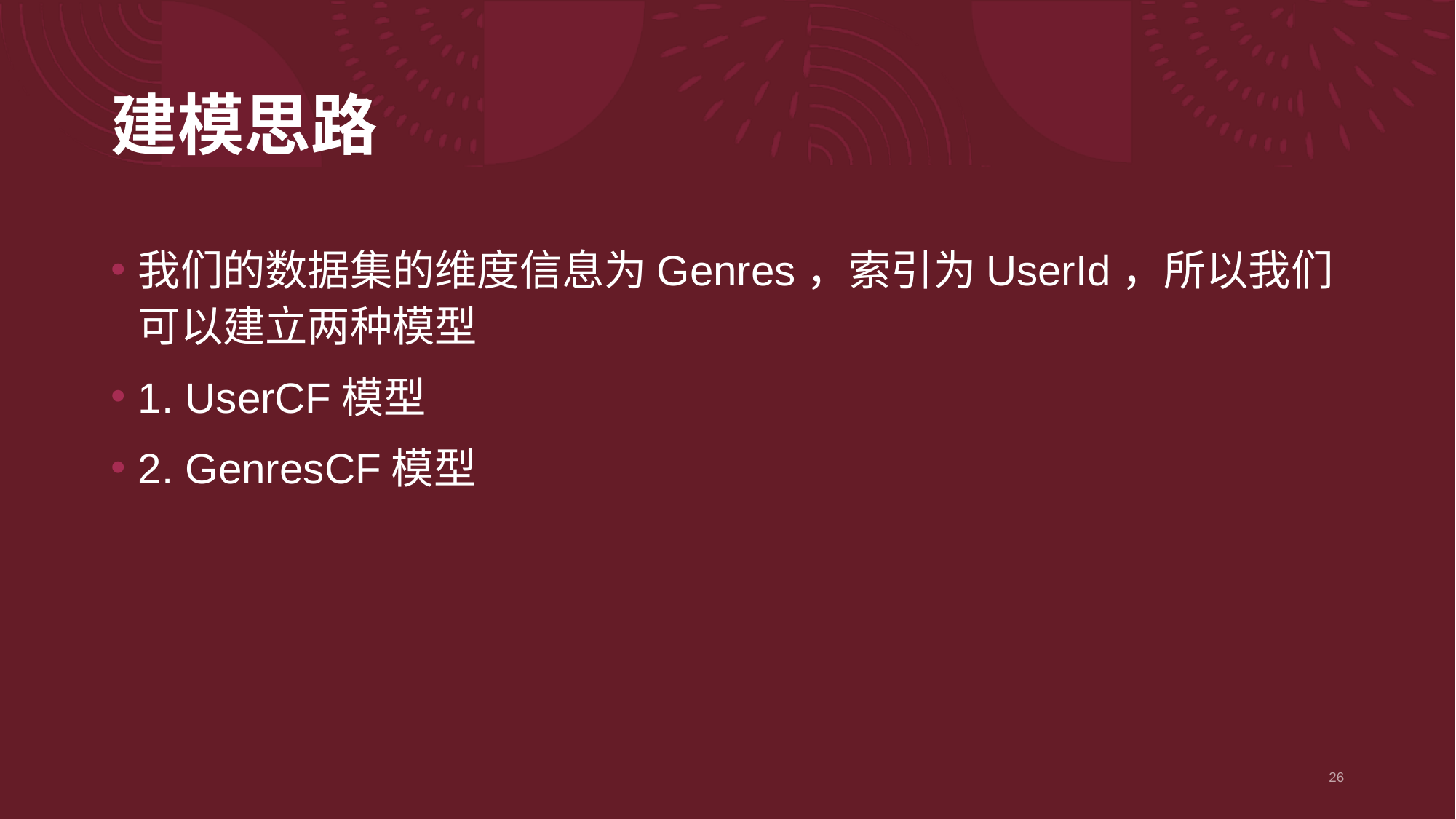

# 建模思路
我们的数据集的维度信息为Genres，索引为UserId，所以我们可以建立两种模型
1. UserCF模型
2. GenresCF模型
26